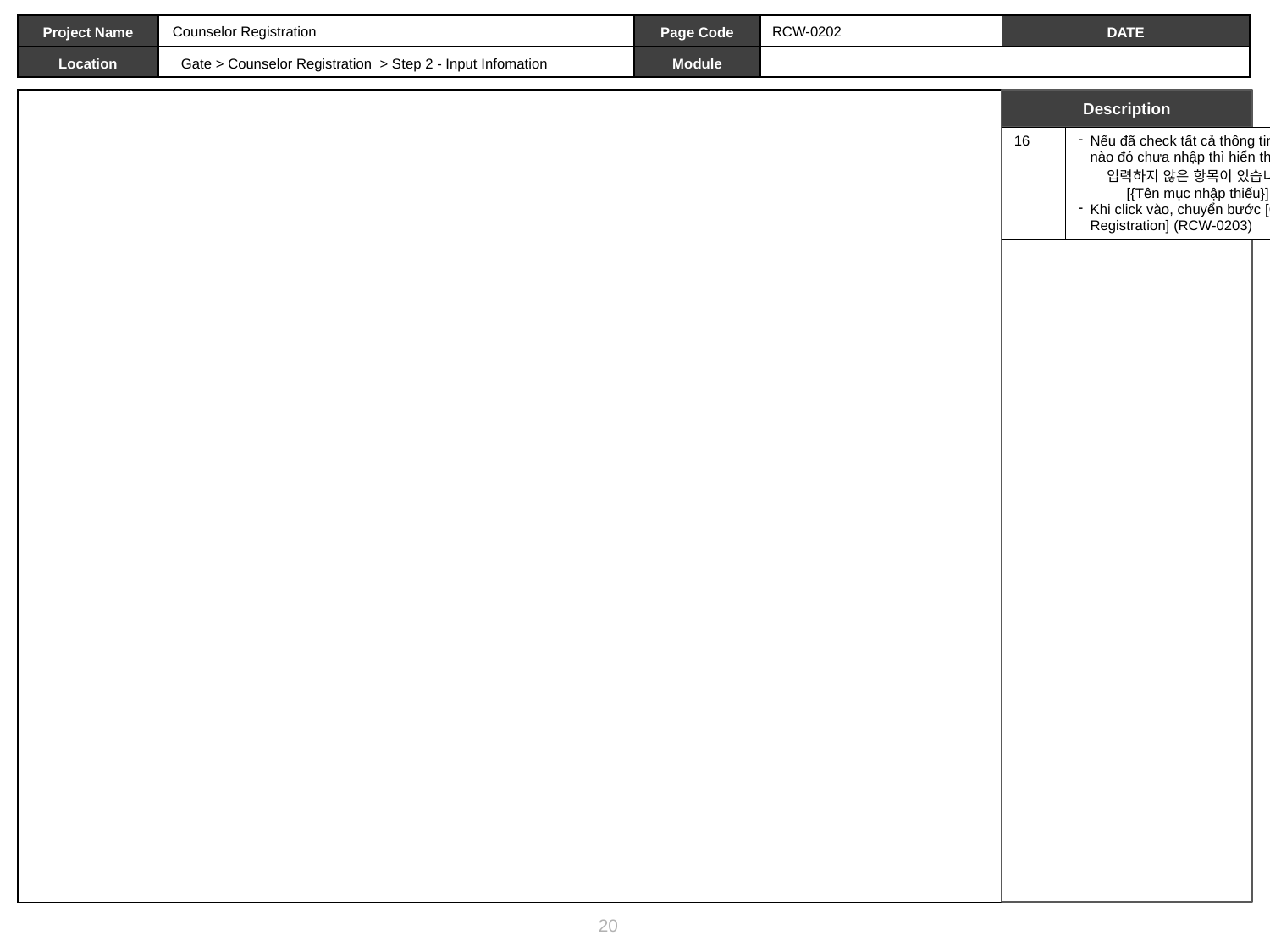

Counselor Registration
RCW-0202
Gate > Counselor Registration  > Step 2 - Input Infomation
| 16 | Nếu đã check tất cả thông tin, còn 1 mục nào đó chưa nhập thì hiển thị alert : 입력하지 않은 항목이 있습니다. [{Tên mục nhập thiếu}] Khi click vào, chuyển bước [Complete Registration] (RCW-0203) |
| --- | --- |
20